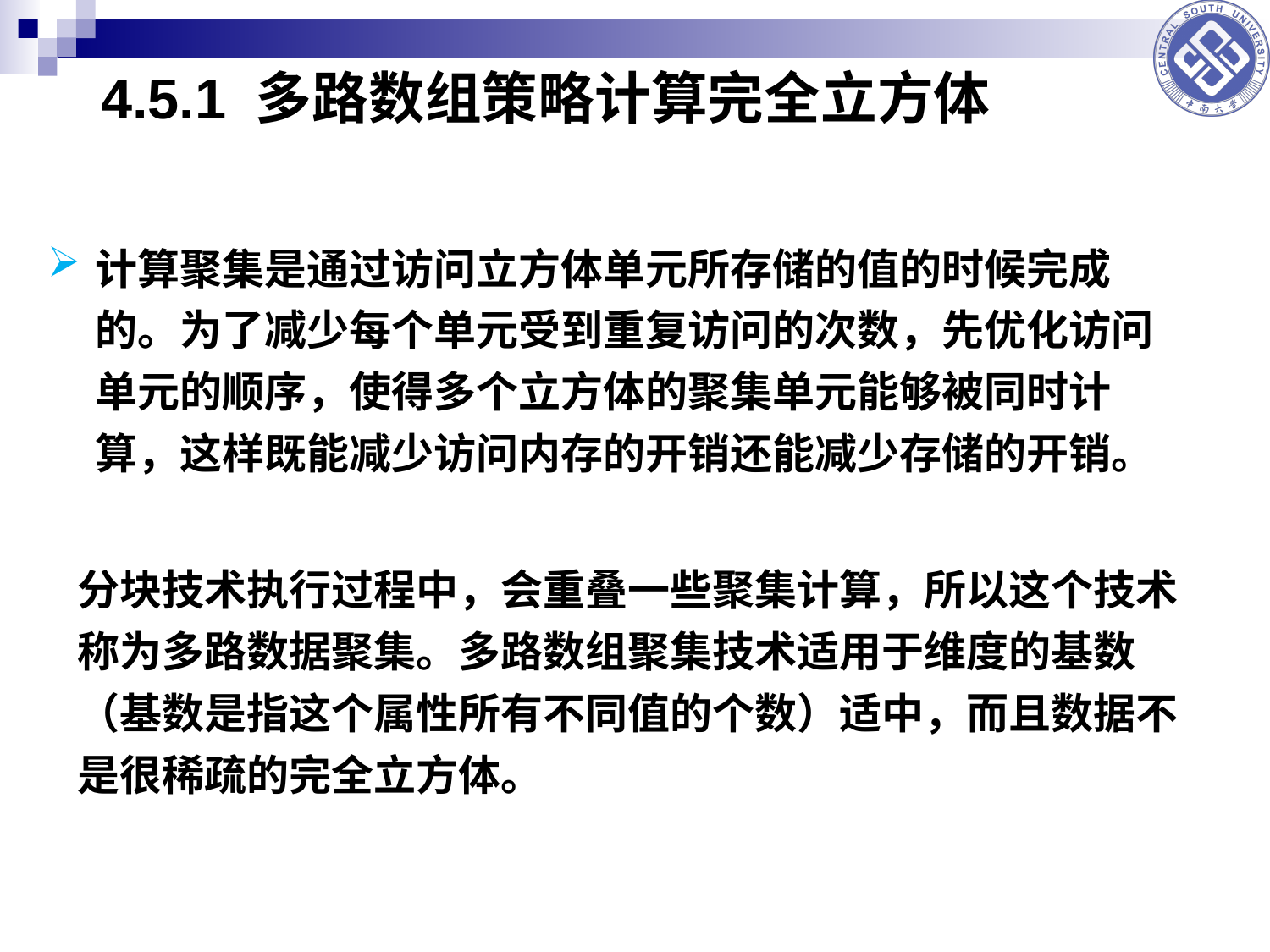

4.5.1 多路数组策略计算完全立方体
计算聚集是通过访问立方体单元所存储的值的时候完成的。为了减少每个单元受到重复访问的次数，先优化访问单元的顺序，使得多个立方体的聚集单元能够被同时计算，这样既能减少访问内存的开销还能减少存储的开销。
分块技术执行过程中，会重叠一些聚集计算，所以这个技术称为多路数据聚集。多路数组聚集技术适用于维度的基数（基数是指这个属性所有不同值的个数）适中，而且数据不是很稀疏的完全立方体。